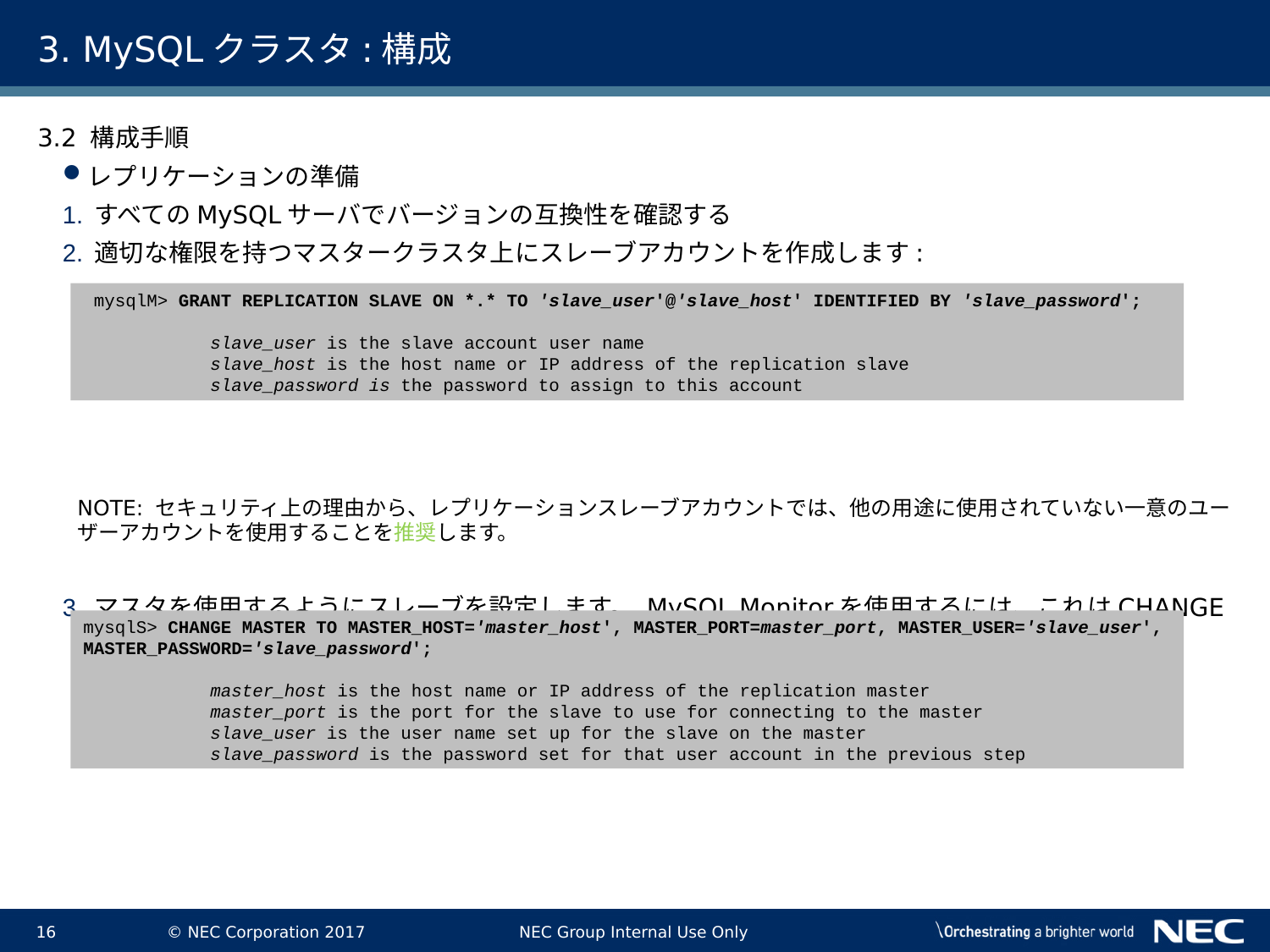

# 3. MySQLクラスタ:構成
3.2 構成手順
レプリケーションの準備
すべてのMySQLサーバでバージョンの互換性を確認する
適切な権限を持つマスタークラスタ上にスレーブアカウントを作成します:

NOTE: セキュリティ上の理由から、レプリケーションスレーブアカウントでは、他の用途に使用されていない一意のユーザーアカウントを使用することを推奨します。

マスタを使用するようにスレーブを設定します。 MySQL Monitorを使用するには、これはCHANGE MASTER TO文で行うことができます :

 mysqlM> GRANT REPLICATION SLAVE ON *.* TO 'slave_user'@'slave_host' IDENTIFIED BY 'slave_password';

	slave_user is the slave account user name
	slave_host is the host name or IP address of the replication slave
	slave_password is the password to assign to this account
mysqlS> CHANGE MASTER TO MASTER_HOST='master_host', MASTER_PORT=master_port, MASTER_USER='slave_user', MASTER_PASSWORD='slave_password';

	master_host is the host name or IP address of the replication master
	master_port is the port for the slave to use for connecting to the master
	slave_user is the user name set up for the slave on the master
	slave_password is the password set for that user account in the previous step